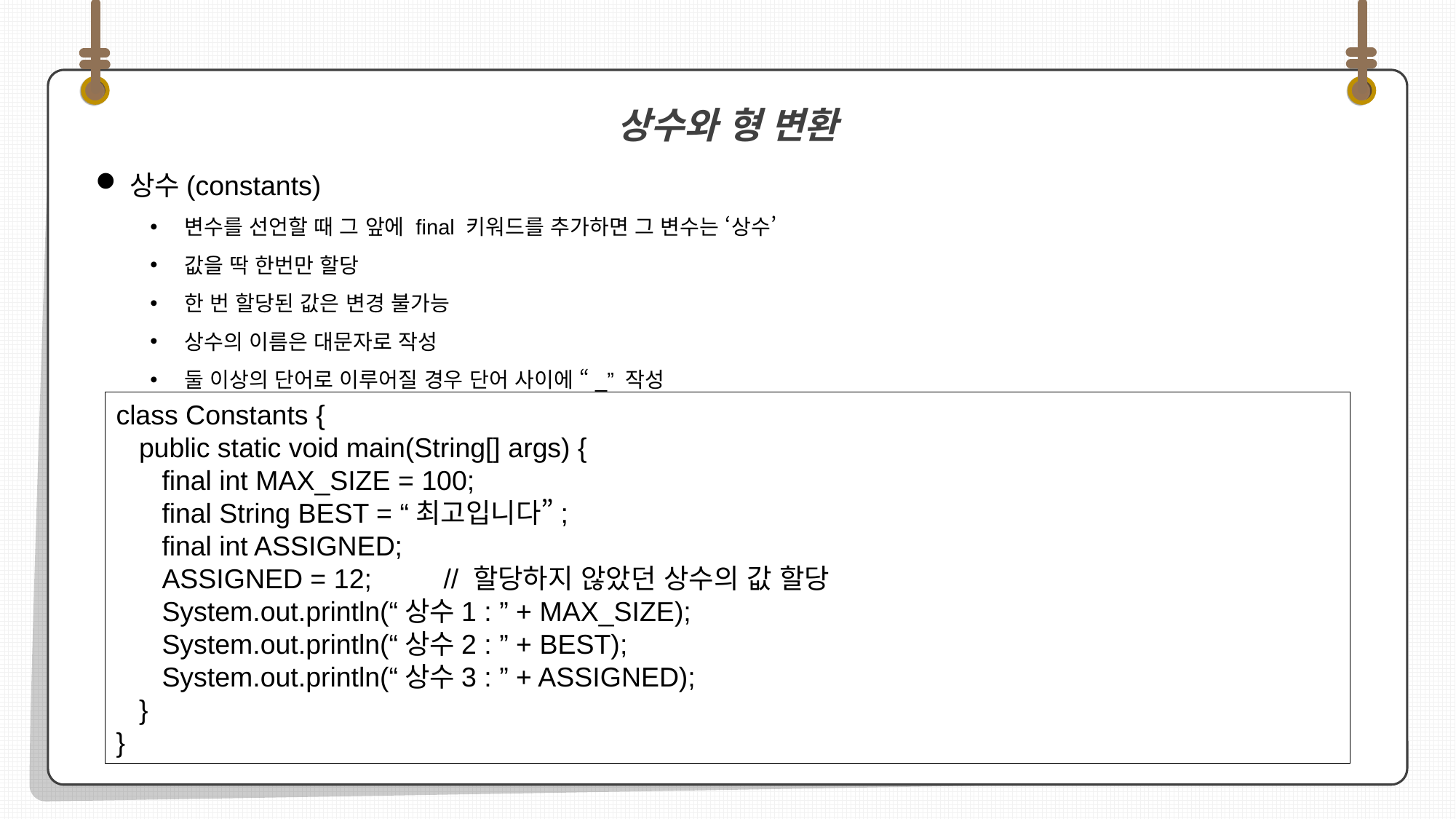

상수(constants)
변수를 선언할 때 그 앞에 final 키워드를 추가하면 그 변수는 ‘상수’
값을 딱 한번만 할당
한 번 할당된 값은 변경 불가능
상수의 이름은 대문자로 작성
둘 이상의 단어로 이루어질 경우 단어 사이에 “_” 작성
상수와 형 변환

class Constants {
   public static void main(String[] args) {
      final int MAX_SIZE = 100;
      final String BEST = “최고입니다”;
      final int ASSIGNED;
      ASSIGNED = 12;	// 할당하지 않았던 상수의 값 할당
      System.out.println(“상수1 : ” + MAX_SIZE);
      System.out.println(“상수2 : ” + BEST);
      System.out.println(“상수3 : ” + ASSIGNED);
   }
}